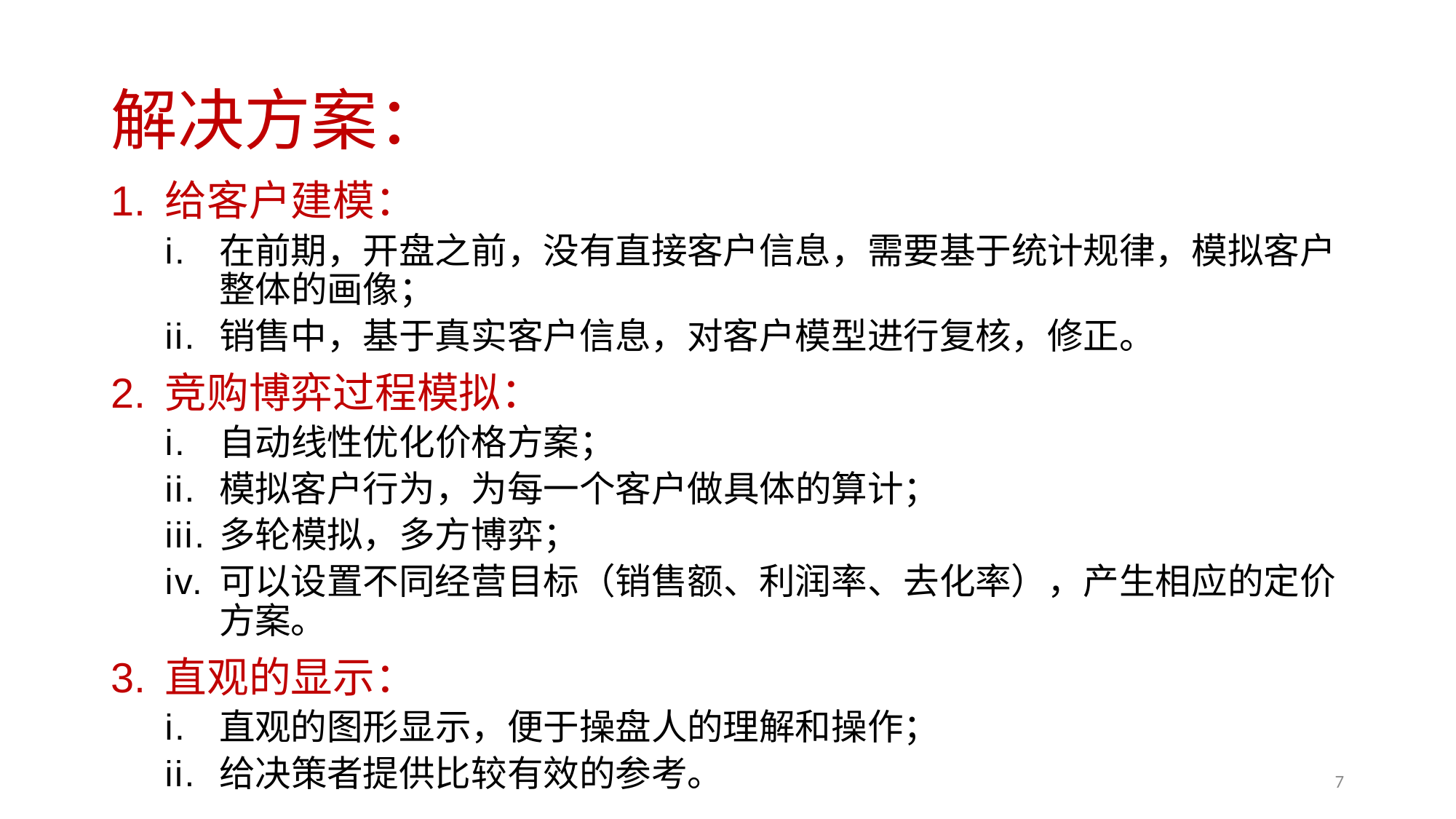

# 解决方案：
给客户建模：
在前期，开盘之前，没有直接客户信息，需要基于统计规律，模拟客户整体的画像；
销售中，基于真实客户信息，对客户模型进行复核，修正。
竞购博弈过程模拟：
自动线性优化价格方案；
模拟客户行为，为每一个客户做具体的算计；
多轮模拟，多方博弈；
可以设置不同经营目标（销售额、利润率、去化率），产生相应的定价方案。
直观的显示：
直观的图形显示，便于操盘人的理解和操作；
给决策者提供比较有效的参考。